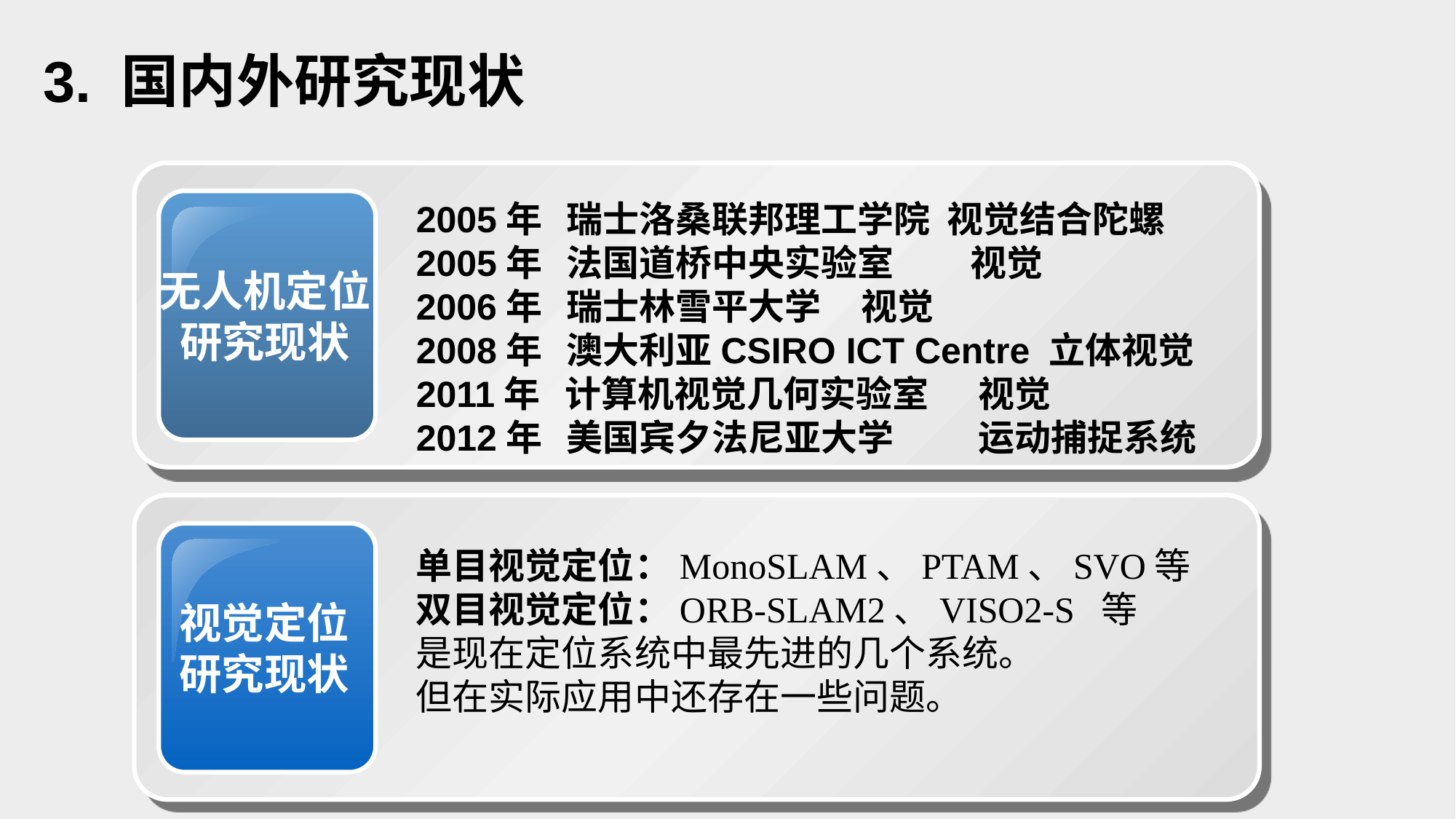

3. 国内外研究现状

无人机定位
研究现状
2005年   瑞士洛桑联邦理工学院  视觉结合陀螺
2005年   法国道桥中央实验室 	 视觉
2006年   瑞士林雪平大学 	 视觉
2008年   澳大利亚CSIRO ICT Centre 立体视觉
2011年   计算机视觉几何实验室	  视觉
2012年   美国宾夕法尼亚大学 	  运动捕捉系统

视觉定位
研究现状
单目视觉定位：MonoSLAM、PTAM、SVO等
双目视觉定位：ORB-SLAM2、VISO2-S  等
是现在定位系统中最先进的几个系统。
但在实际应用中还存在一些问题。